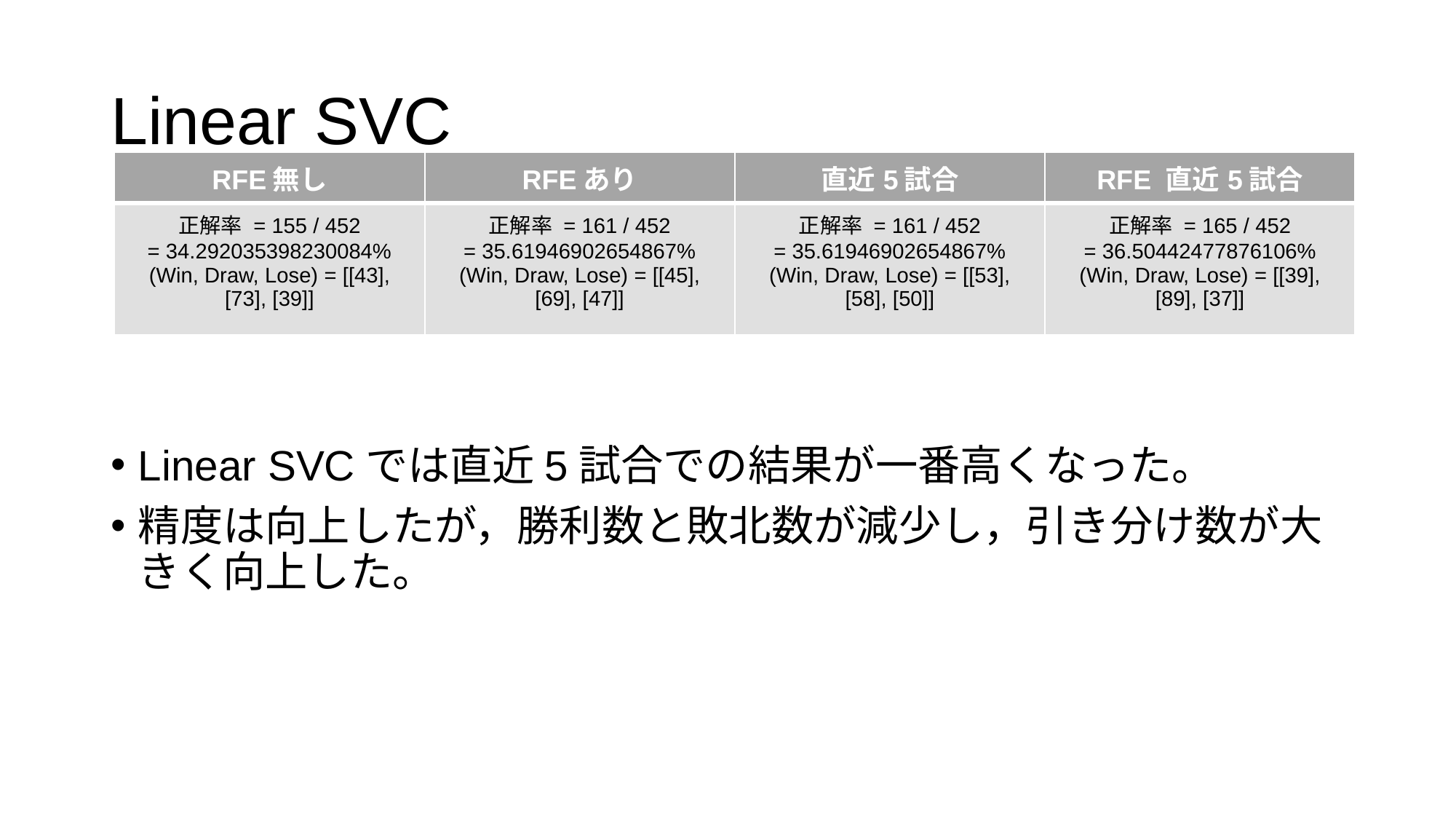

# Linear SVC
| RFE無し | RFEあり | 直近5試合 | RFE 直近5試合 |
| --- | --- | --- | --- |
| 正解率 = 155 / 452 = 34.292035398230084% (Win, Draw, Lose) = [[43], [73], [39]] | 正解率 = 161 / 452 = 35.61946902654867% (Win, Draw, Lose) = [[45], [69], [47]] | 正解率 = 161 / 452 = 35.61946902654867% (Win, Draw, Lose) = [[53], [58], [50]] | 正解率 = 165 / 452 = 36.50442477876106% (Win, Draw, Lose) = [[39], [89], [37]] |
Linear SVCでは直近5試合での結果が一番高くなった。
精度は向上したが，勝利数と敗北数が減少し，引き分け数が大きく向上した。